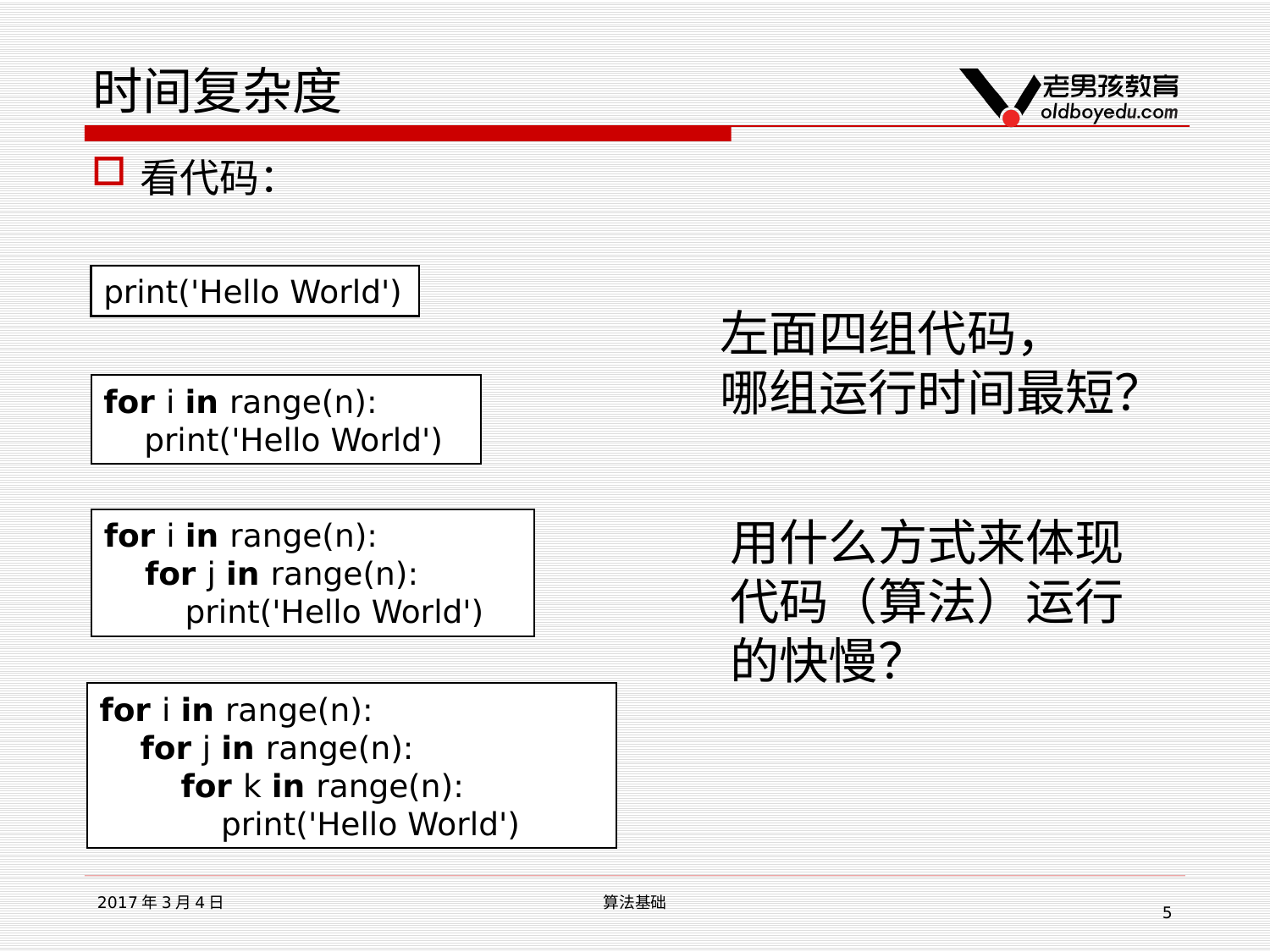

# 时间复杂度
看代码：
print('Hello World')
左面四组代码，
哪组运行时间最短？
for i in range(n):
    print('Hello World')
用什么方式来体现代码（算法）运行的快慢？
for i in range(n):
    for j in range(n):
        print('Hello World')
for i in range(n):
    for j in range(n):
        for k in range(n):
            print('Hello World')
2017年3月4日
算法基础
5